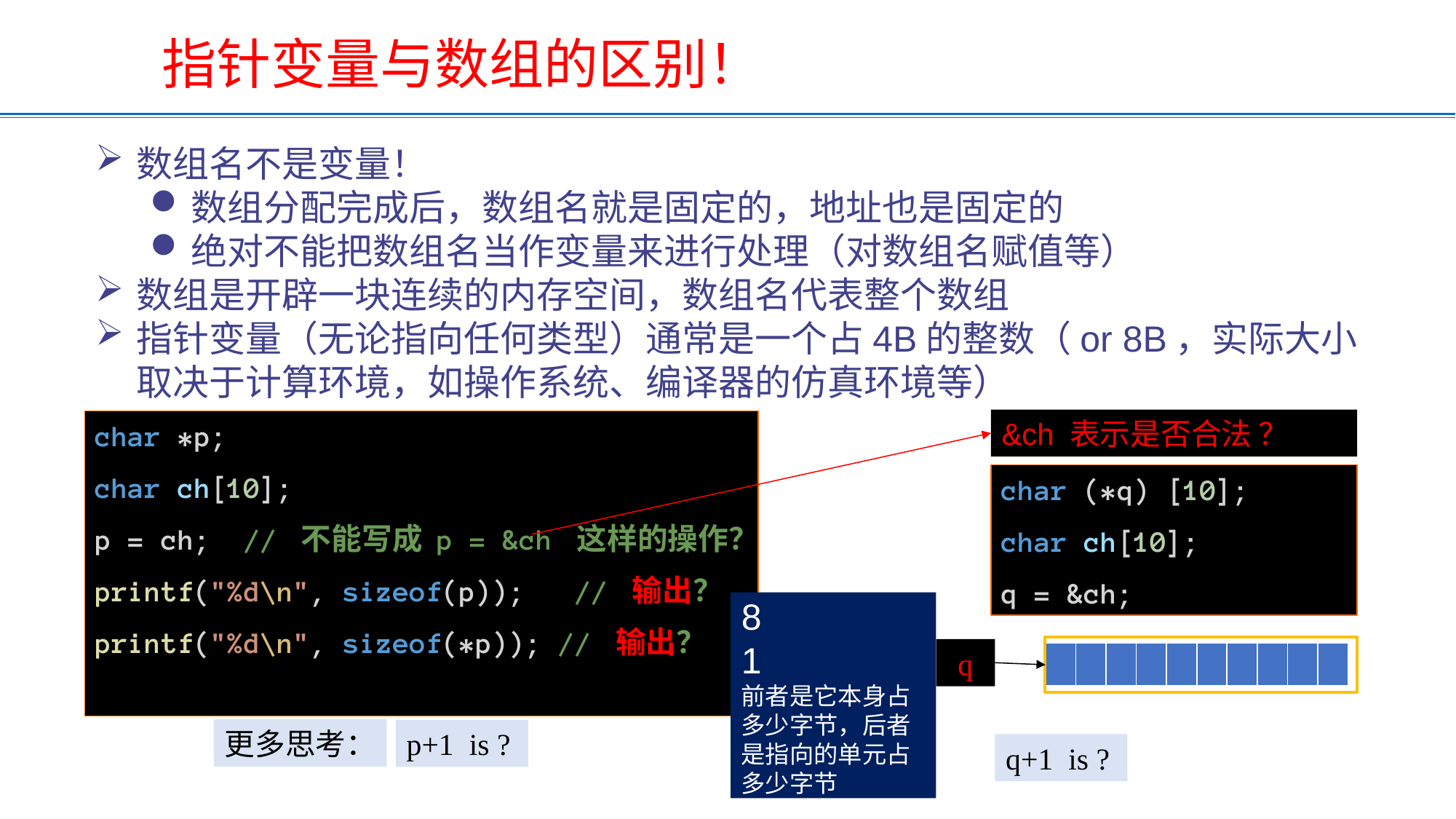

# 指针变量与数组的区别！
数组名不是变量！
数组分配完成后，数组名就是固定的，地址也是固定的
绝对不能把数组名当作变量来进行处理（对数组名赋值等）
数组是开辟一块连续的内存空间，数组名代表整个数组
指针变量（无论指向任何类型）通常是一个占4B的整数（or 8B，实际大小取决于计算环境，如操作系统、编译器的仿真环境等）
&ch 表示是否合法 ？
char *p;
char ch[10];
p = ch;  // 不能写成 p = &ch 这样的操作？
printf("%d\n", sizeof(p));   // 输出？
printf("%d\n", sizeof(*p)); // 输出？

char (*q) [10];
char ch[10];
q = &ch;
8
1
前者是它本身占多少字节，后者是指向的单元占多少字节

q
|  |  |  |  |  |  |  |  |  |  |
| --- | --- | --- | --- | --- | --- | --- | --- | --- | --- |
更多思考：
p+1  is ?
q+1  is ?